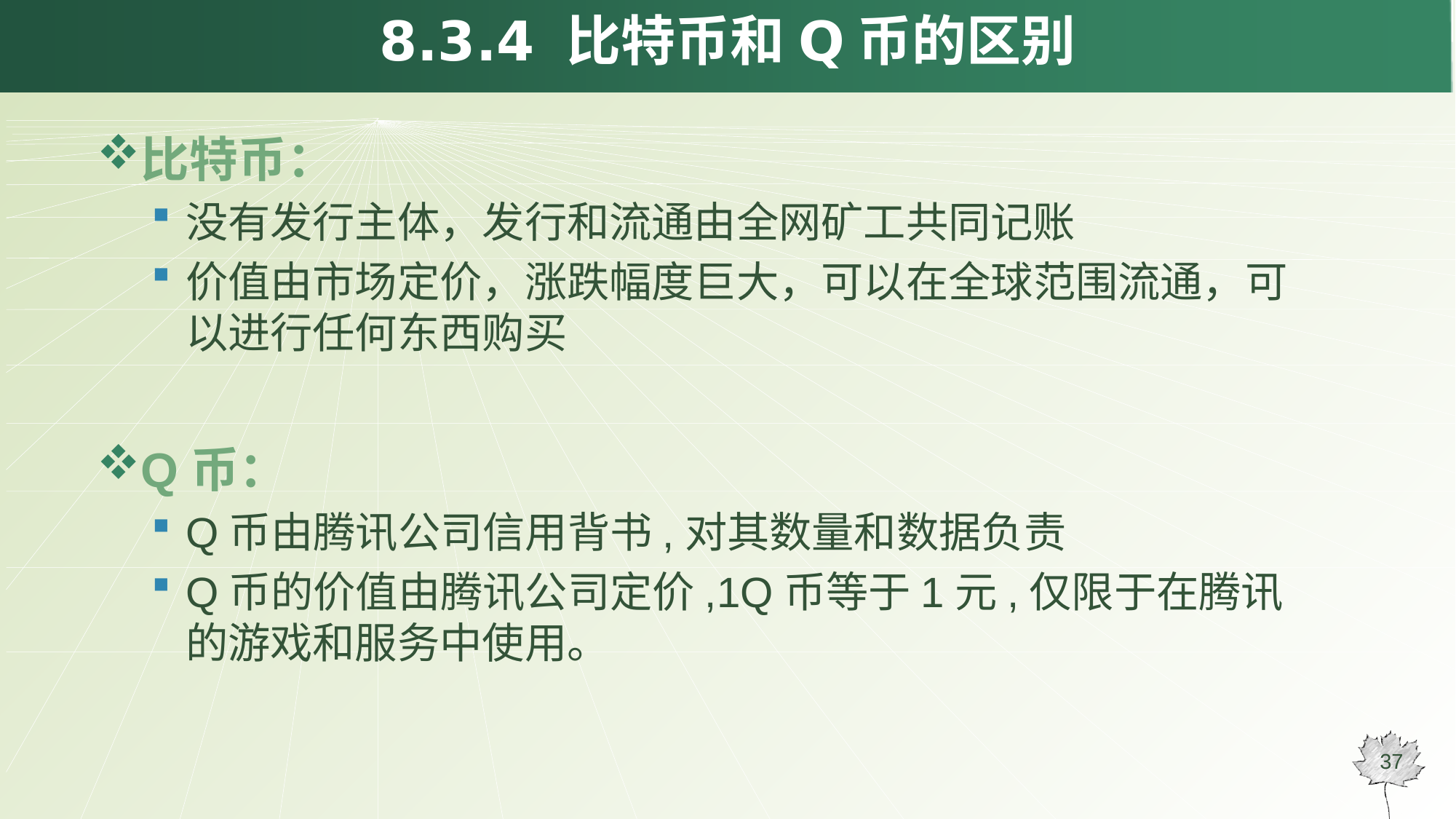

# 8.3.4 比特币和Q币的区别
比特币：
没有发行主体，发行和流通由全网矿工共同记账
价值由市场定价，涨跌幅度巨大，可以在全球范围流通，可以进行任何东西购买

Q币：
Q币由腾讯公司信用背书,对其数量和数据负责
Q币的价值由腾讯公司定价,1Q币等于1元,仅限于在腾讯的游戏和服务中使用。

37